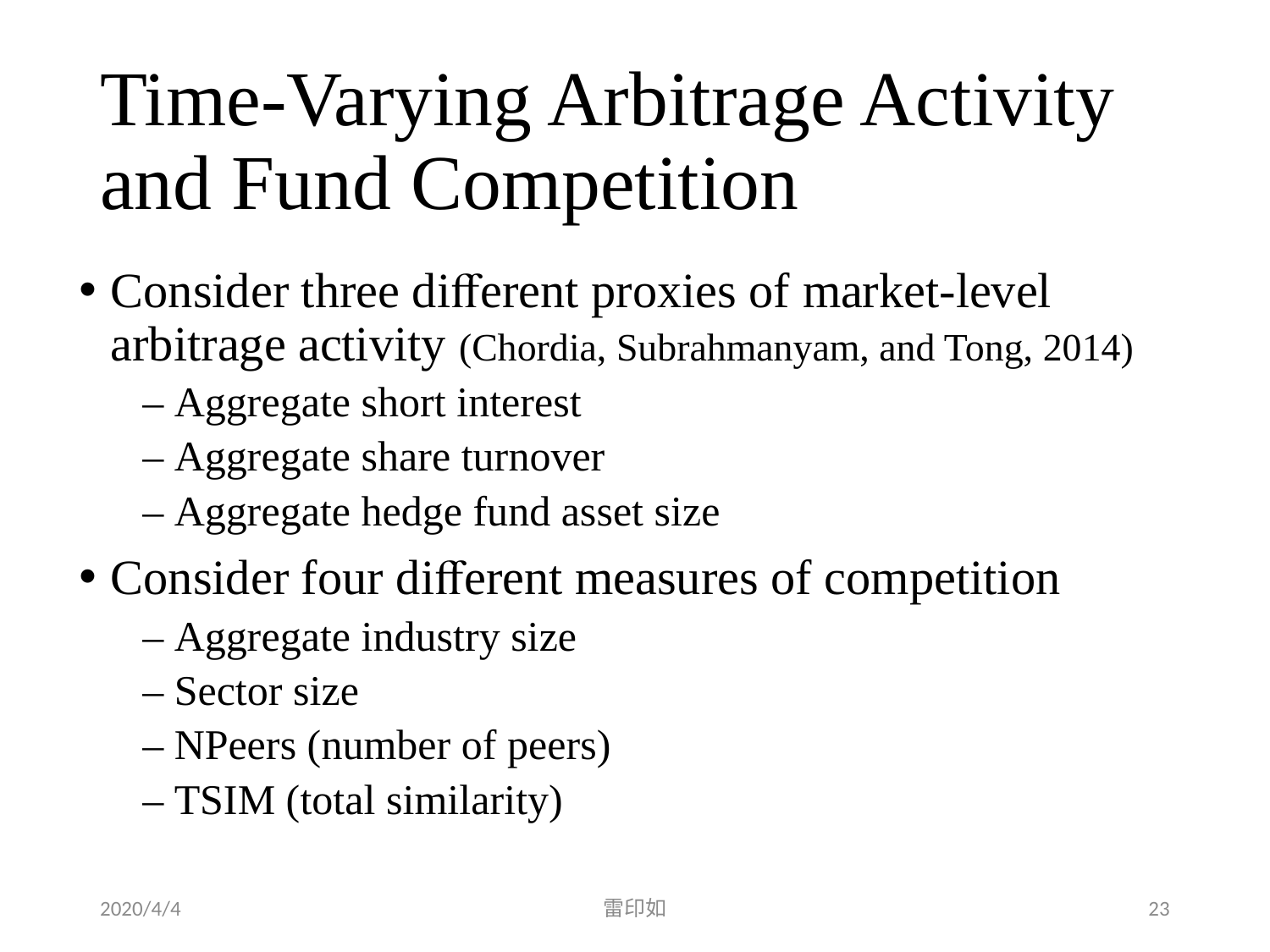

# Time-Varying Arbitrage Activity and Fund Competition
Consider three diﬀerent proxies of market-level arbitrage activity (Chordia, Subrahmanyam, and Tong, 2014)
– Aggregate short interest
– Aggregate share turnover
– Aggregate hedge fund asset size
Consider four diﬀerent measures of competition
– Aggregate industry size
– Sector size
– NPeers (number of peers)
– TSIM (total similarity)
2020/4/4
雷印如
23